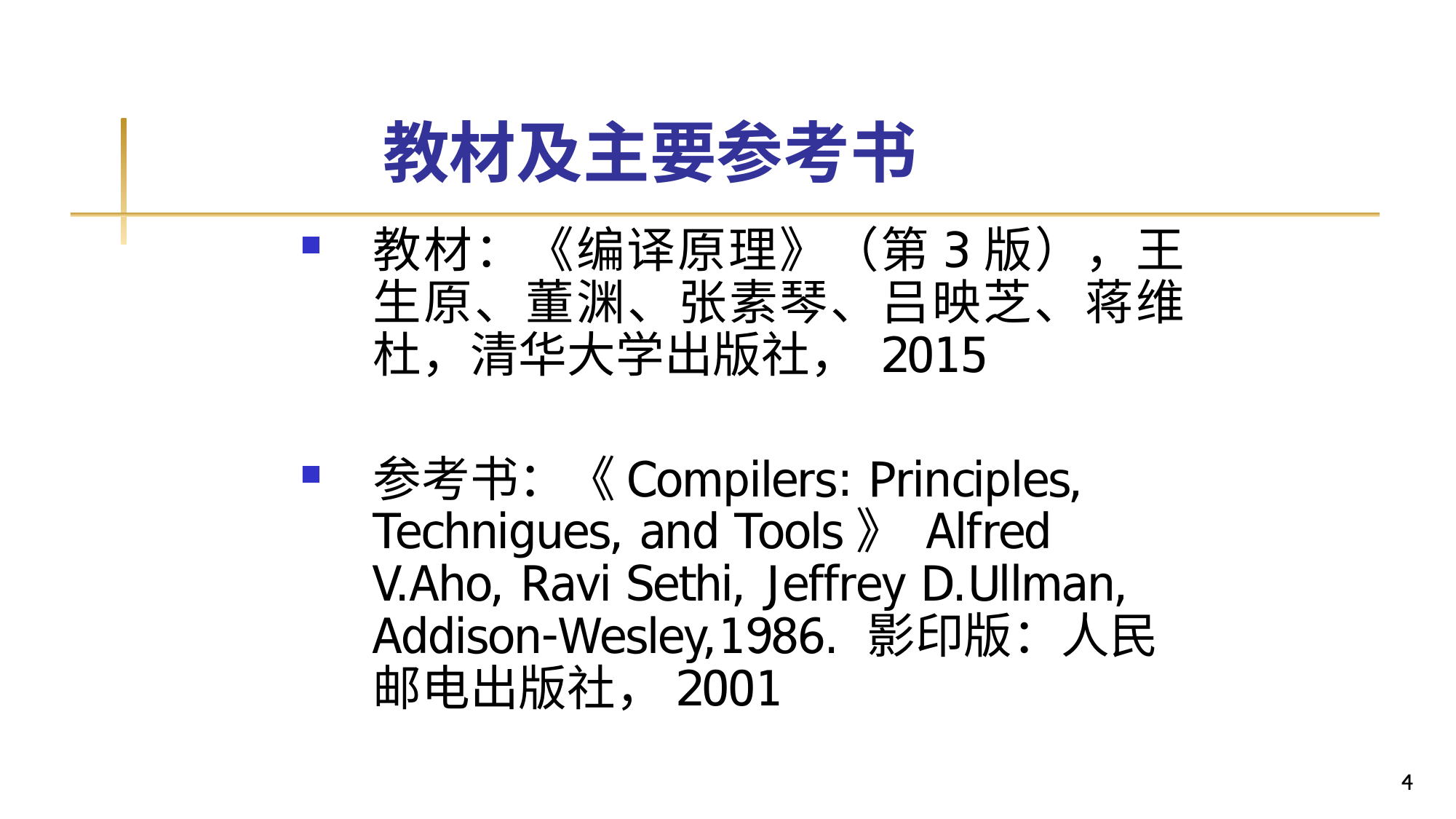

# 教材及主要参考书
教材：《编译原理》（第3版），王生原、董渊、张素琴、吕映芝、蒋维杜，清华大学出版社， 2015

参考书：《Compilers: Principles, Technigues, and Tools》 Alfred V.Aho, Ravi Sethi, Jeffrey D.Ullman, Addison-Wesley,1986. 影印版：人民邮电出版社，2001
4